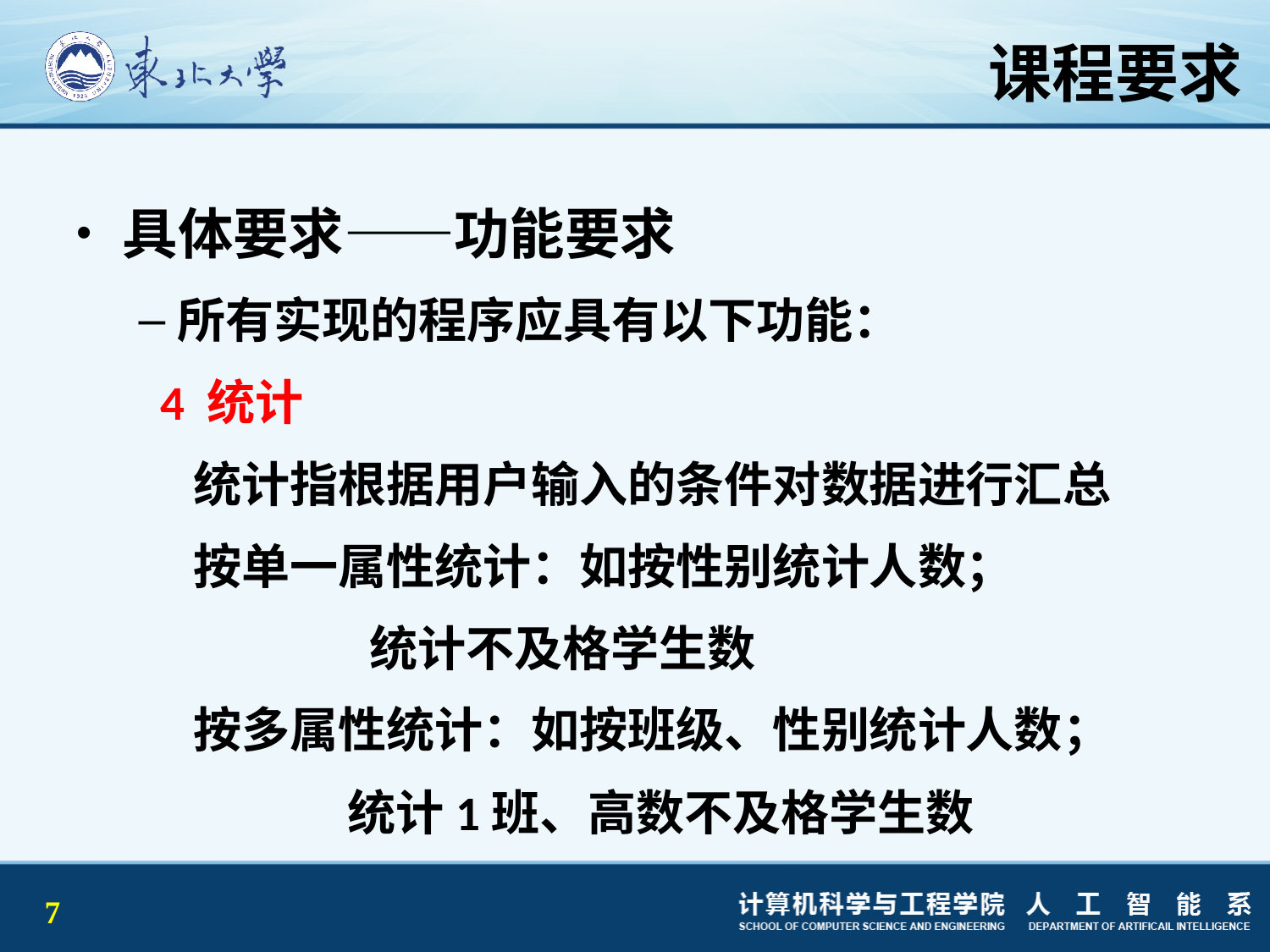

# 课程要求
具体要求——功能要求
所有实现的程序应具有以下功能：
  4 统计
    统计指根据用户输入的条件对数据进行汇总
    按单一属性统计：如按性别统计人数；
                    统计不及格学生数
    按多属性统计：如按班级、性别统计人数；
                  统计1班、高数不及格学生数